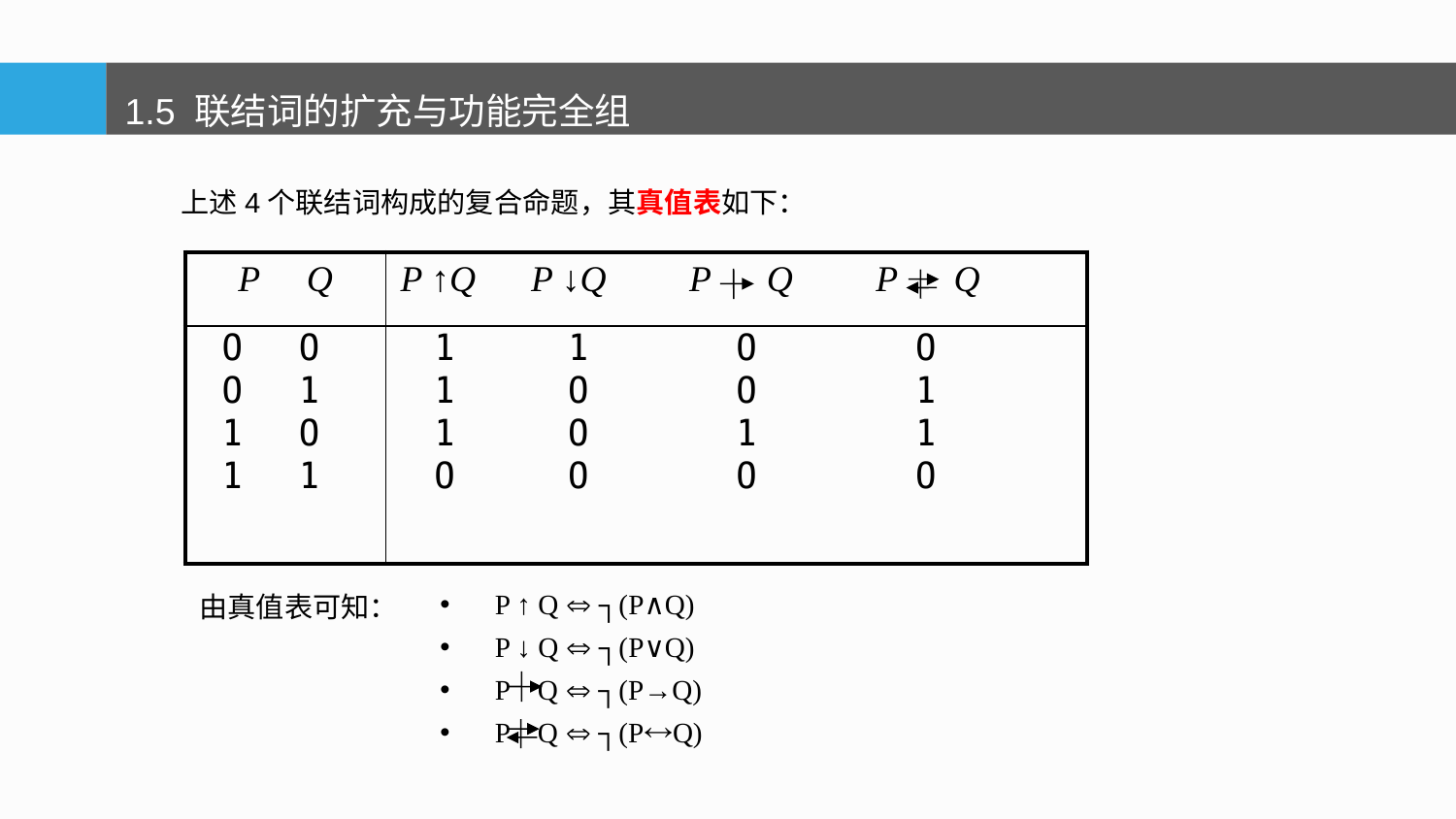

1.5 联结词的扩充与功能完全组

上述4个联结词构成的复合命题，其真值表如下：

| P Q | P ↑Q P ↓Q P Q P Q |
| --- | --- |
| 0 0 0 1 1 0 1 1 | 1 1 0 0 1 0 0 1 1 0 1 1 0 0 0 0 |

由真值表可知：

P ↑ Q ⇔ ┐(P∧Q)
P ↓ Q ⇔ ┐(P∨Q)
P    Q ⇔ ┐(P→Q)
P    Q ⇔ ┐(P↔Q)